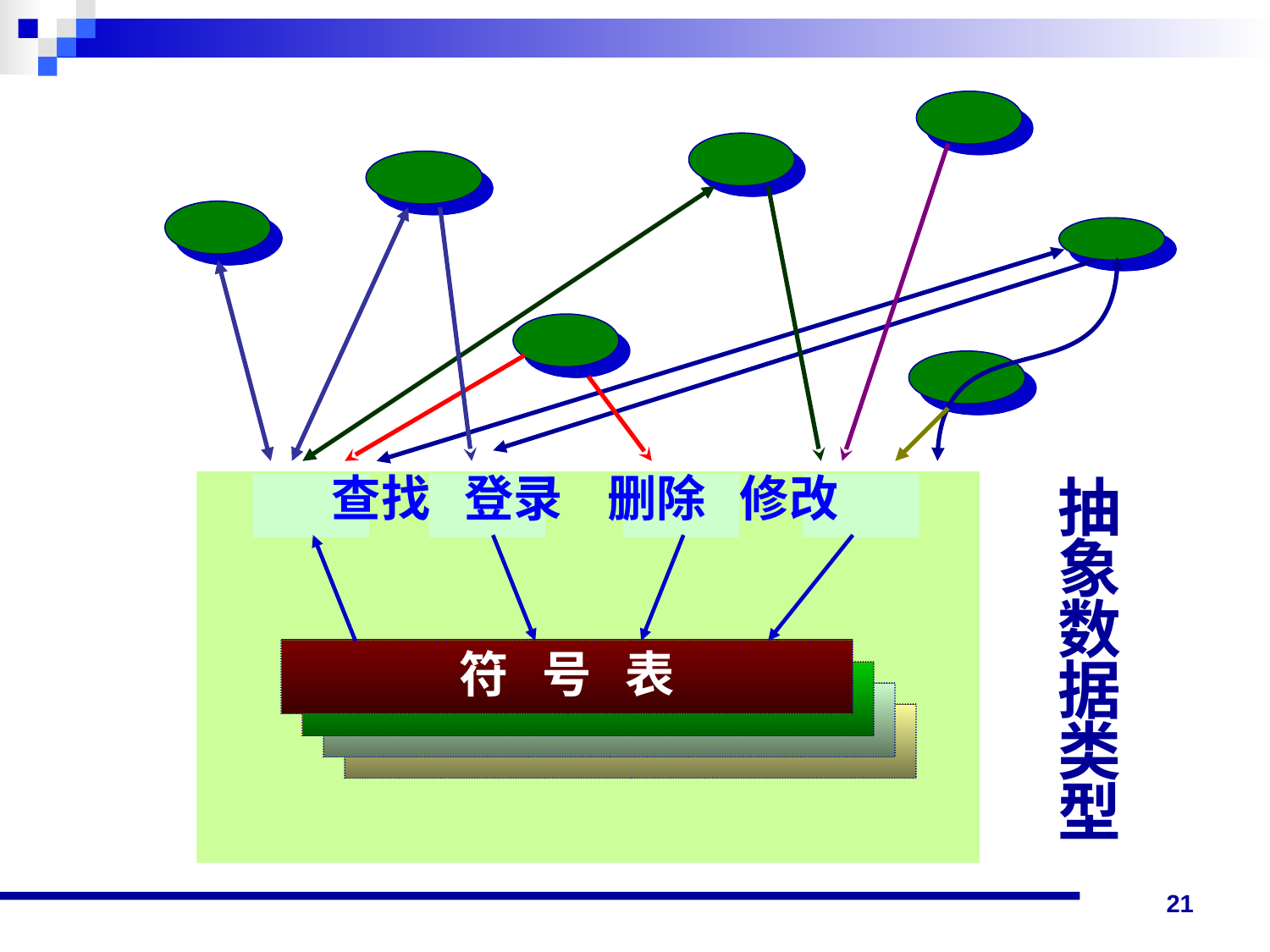

查找   登录    删除   修改

符   号   表

抽象数据类型
21